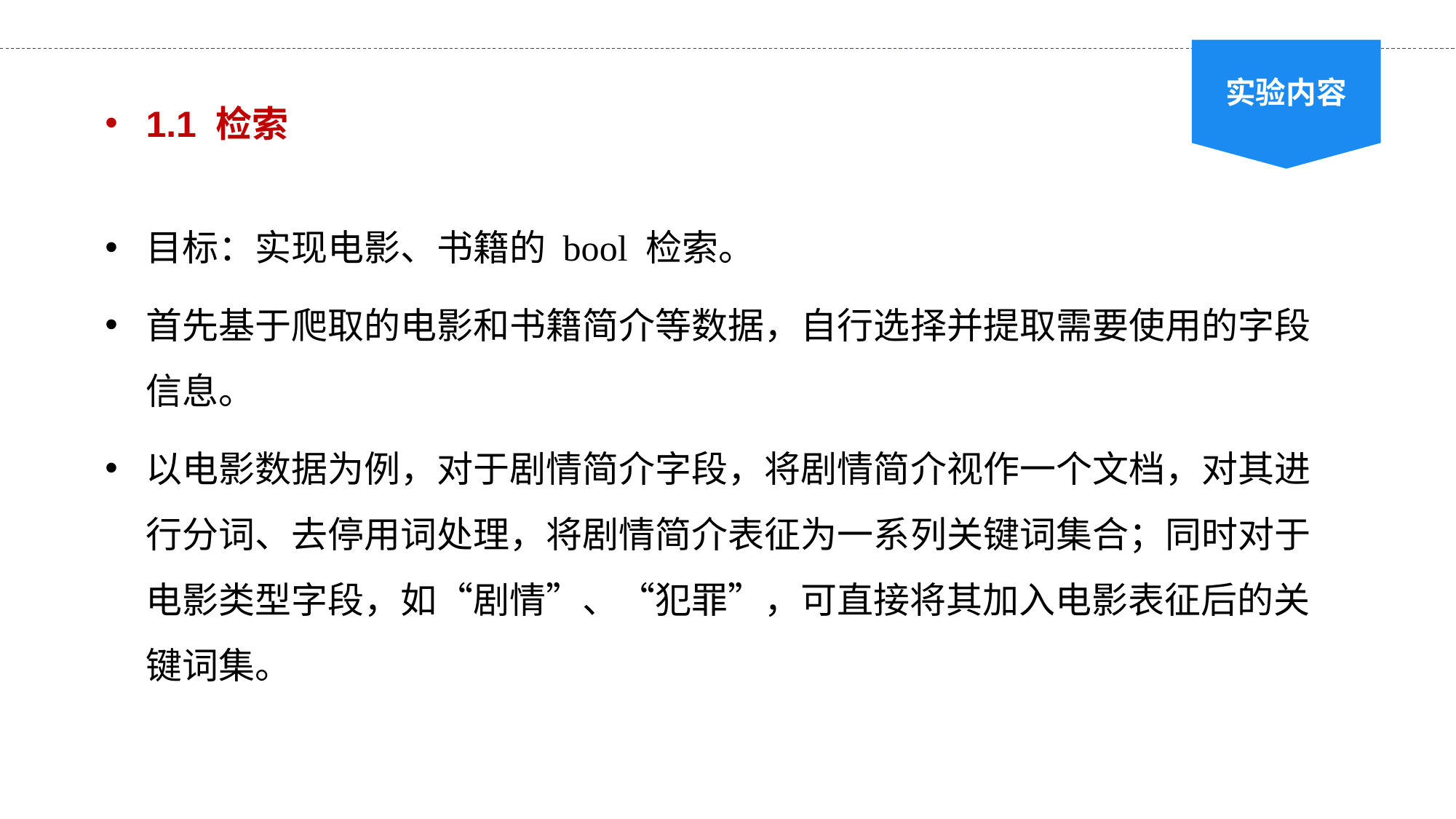

实验内容
1.1 检索
目标：实现电影、书籍的 bool 检索。
首先基于爬取的电影和书籍简介等数据，自行选择并提取需要使用的字段信息。
以电影数据为例，对于剧情简介字段，将剧情简介视作一个文档，对其进行分词、去停用词处理，将剧情简介表征为一系列关键词集合；同时对于电影类型字段，如“剧情”、“犯罪”，可直接将其加入电影表征后的关键词集。